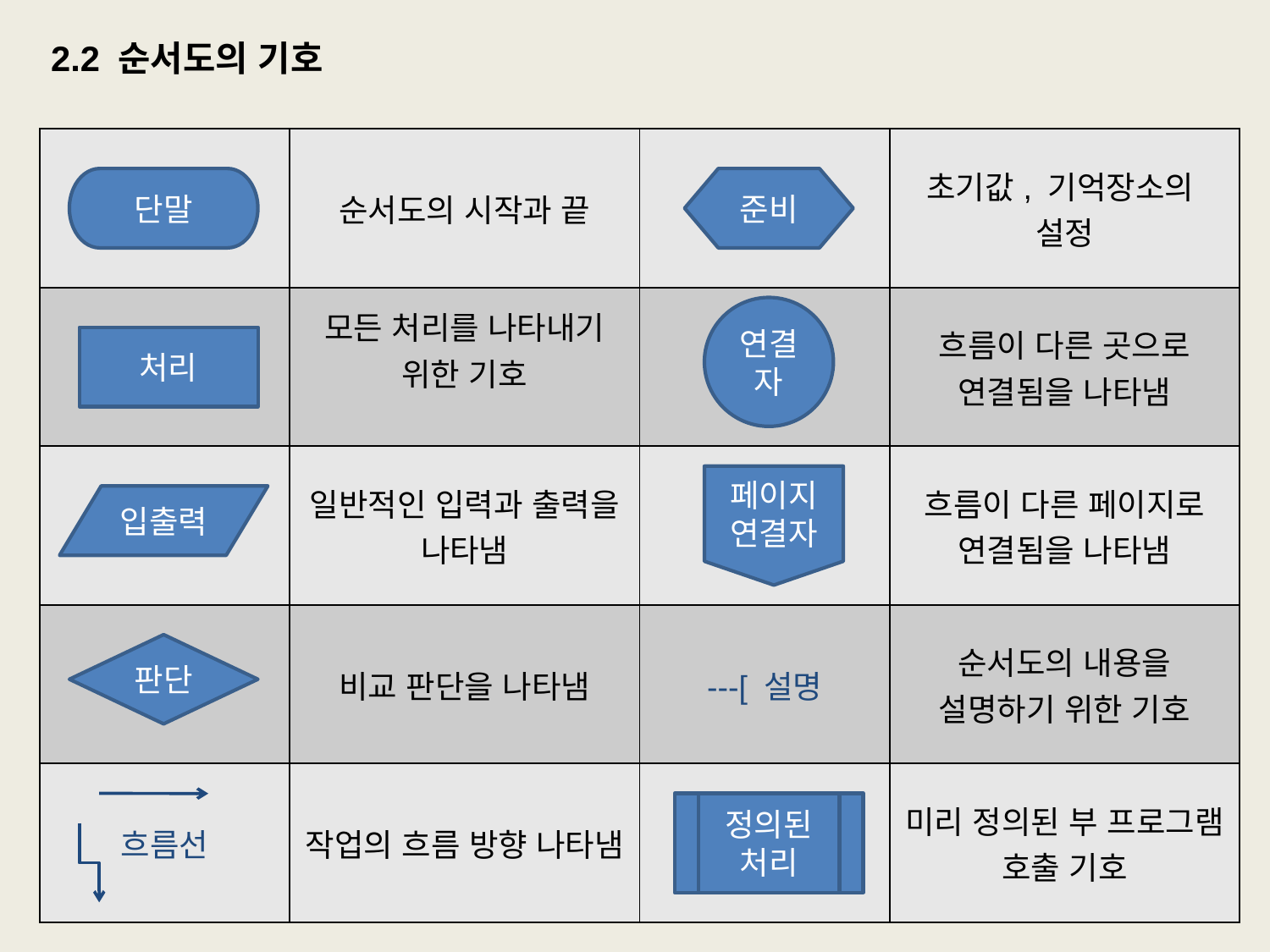

2.2 순서도의 기호
|  | 순서도의 시작과 끝 |  | 초기값, 기억장소의 설정 |
| --- | --- | --- | --- |
|  | 모든 처리를 나타내기 위한 기호 |  | 흐름이 다른 곳으로 연결됨을 나타냄 |
|  | 일반적인 입력과 출력을 나타냄 |  | 흐름이 다른 페이지로 연결됨을 나타냄 |
|  | 비교 판단을 나타냄 | ---[ 설명 | 순서도의 내용을 설명하기 위한 기호 |
| 흐름선 | 작업의 흐름 방향 나타냄 |  | 미리 정의된 부 프로그램 호출 기호 |
단말
준비
연결자
처리
페이지 연결자
입출력
판단
정의된 처리